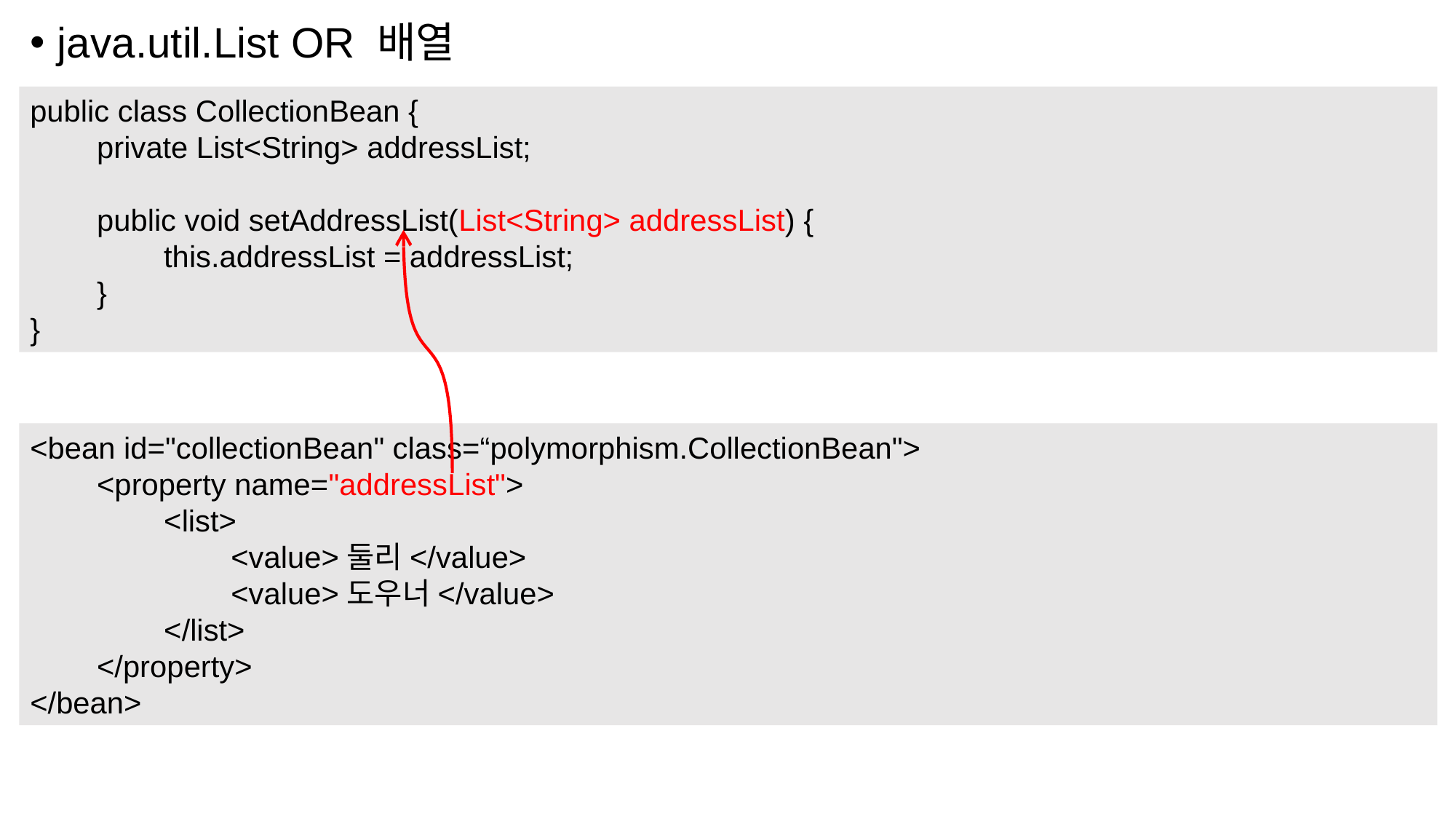

java.util.List OR 배열
public class CollectionBean {
        private List<String> addressList;

        public void setAddressList(List<String> addressList) {
                this.addressList = addressList;
        }
}
<bean id="collectionBean" class=“polymorphism.CollectionBean">
        <property name="addressList">
                <list>
                        <value>둘리</value>
                        <value>도우너</value>
                </list>
        </property>
</bean>